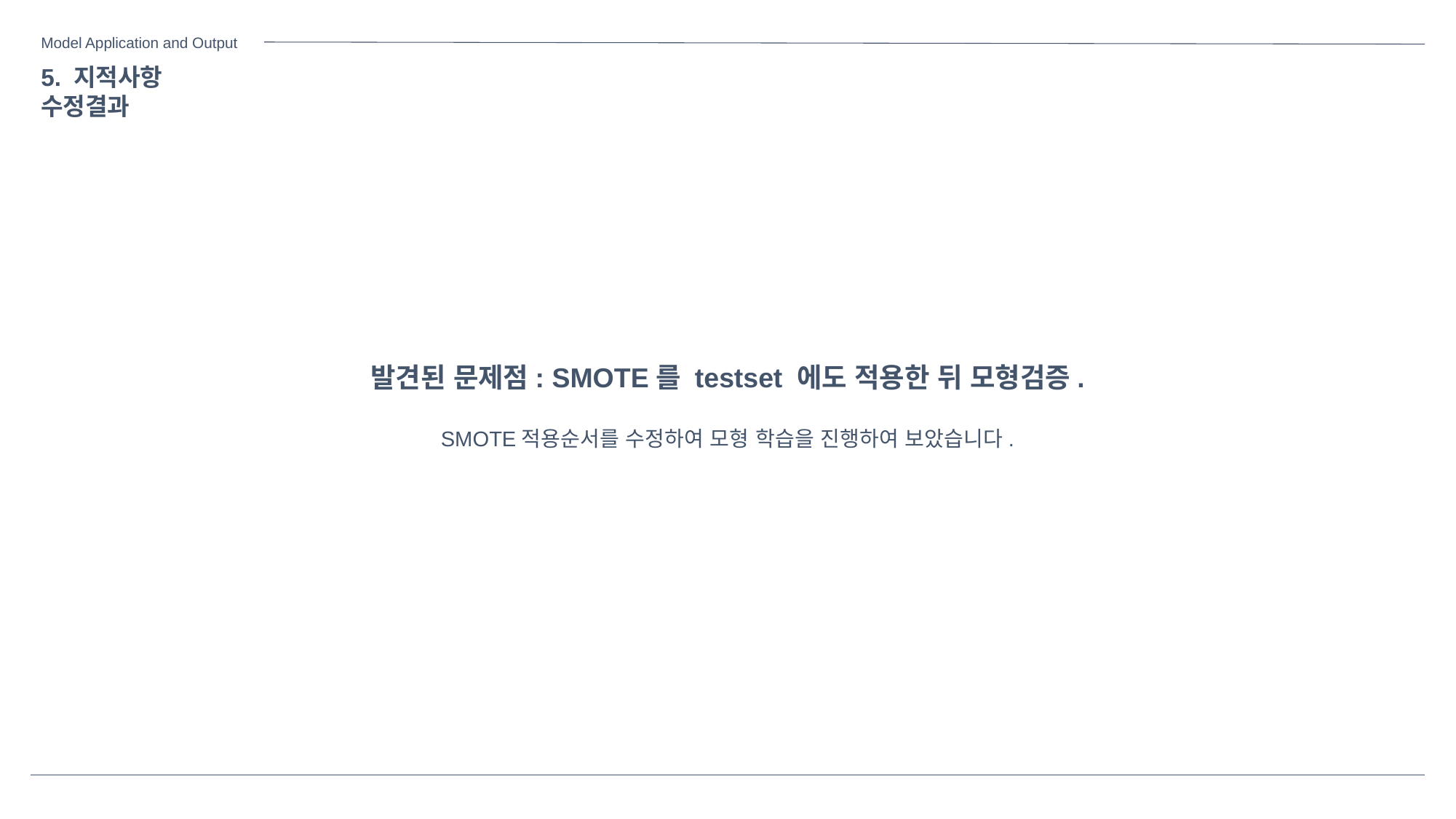

Model Application and Output
5. 지적사항 수정결과
발견된 문제점: SMOTE를 testset 에도 적용한 뒤 모형검증.
SMOTE적용순서를 수정하여 모형 학습을 진행하여 보았습니다.